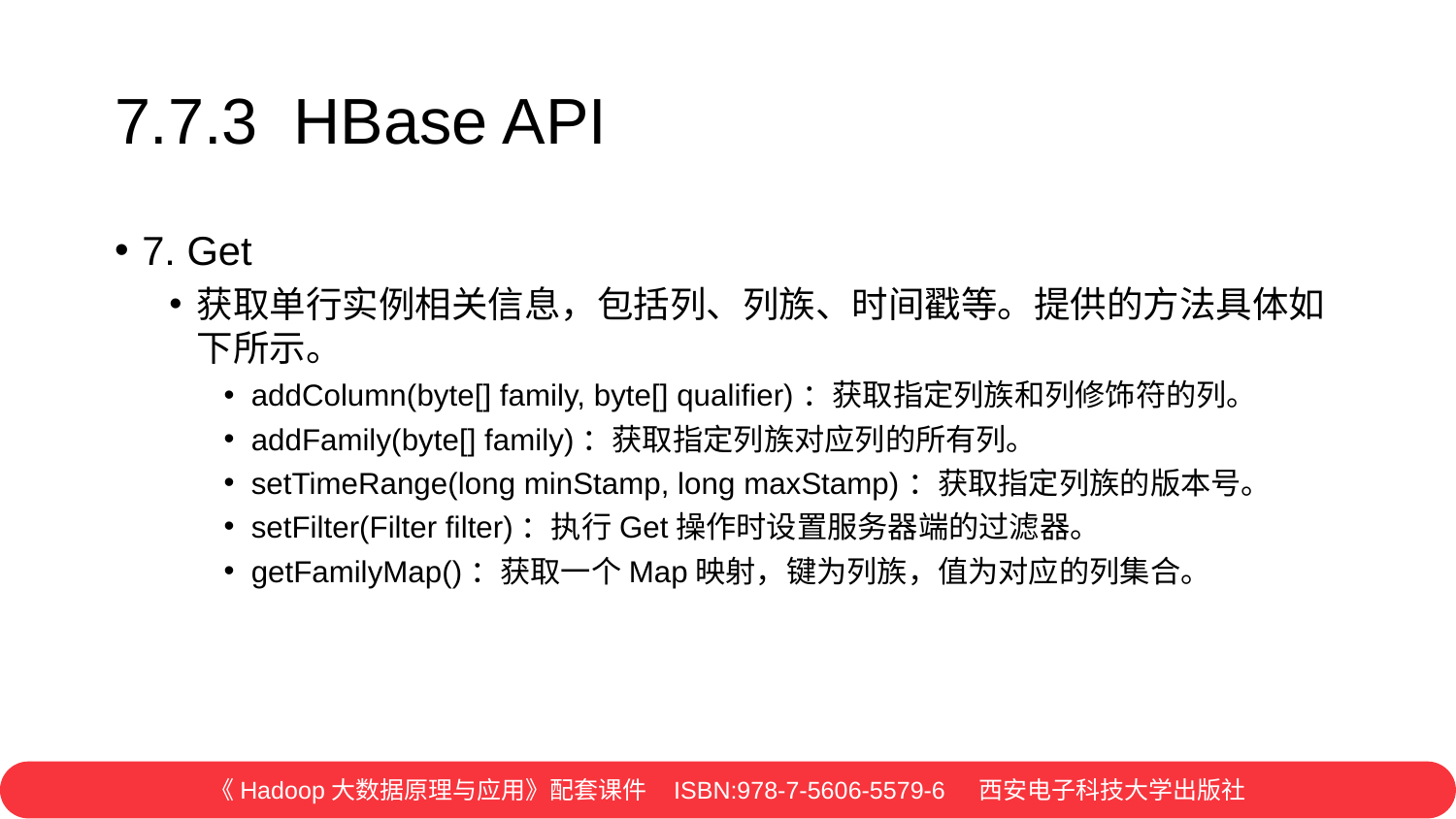

# 7.7.3  HBase API
7. Get
获取单行实例相关信息，包括列、列族、时间戳等。提供的方法具体如下所示。
addColumn(byte[] family, byte[] qualifier)：获取指定列族和列修饰符的列。
addFamily(byte[] family)：获取指定列族对应列的所有列。
setTimeRange(long minStamp, long maxStamp)：获取指定列族的版本号。
setFilter(Filter filter)：执行Get操作时设置服务器端的过滤器。
getFamilyMap()：获取一个Map映射，键为列族，值为对应的列集合。